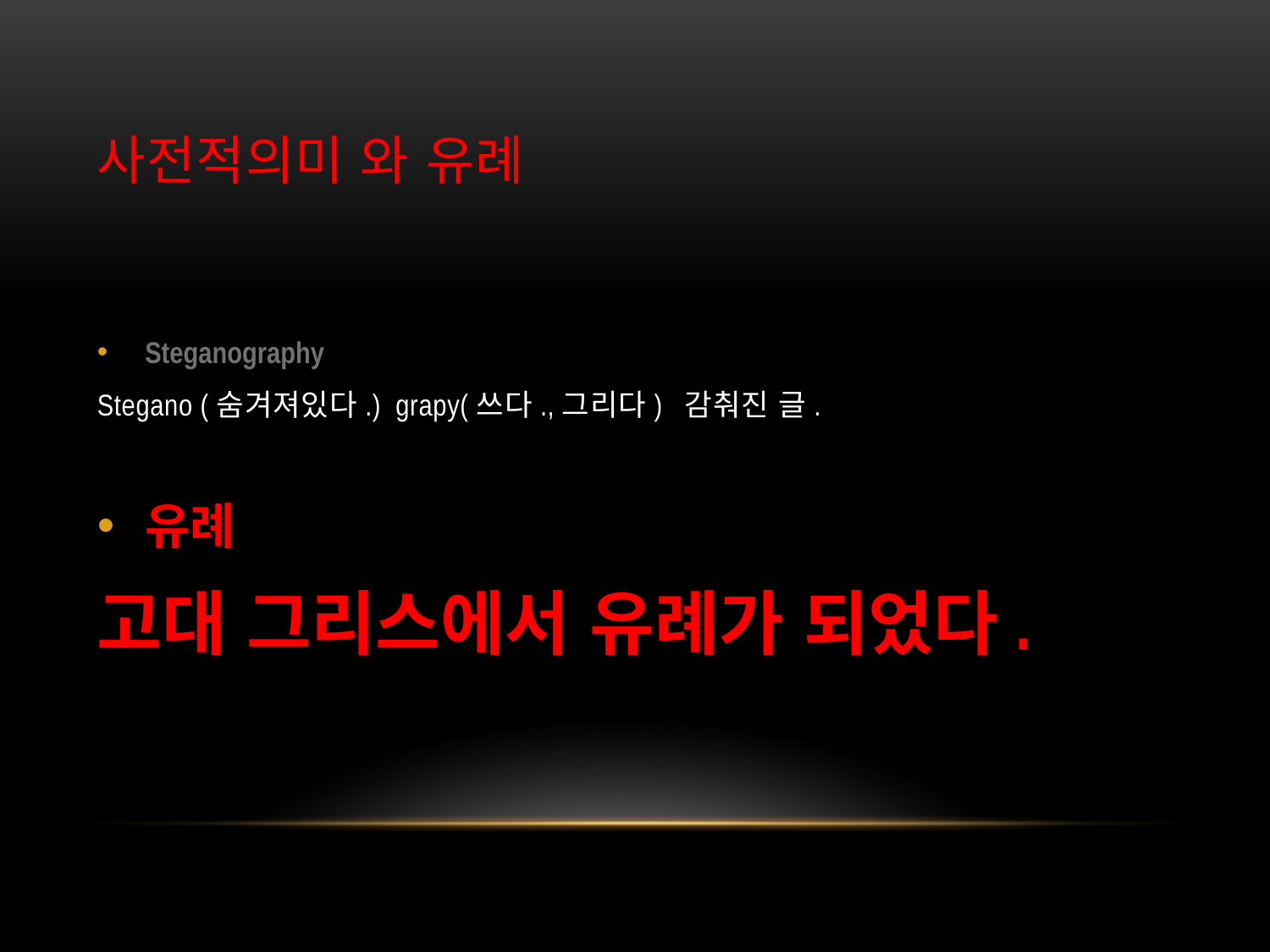

# 사전적의미 와 유례

Steganography
Stegano (숨겨져있다.)  grapy(쓰다.,그리다)  감춰진 글.

유례
고대 그리스에서 유례가 되었다.